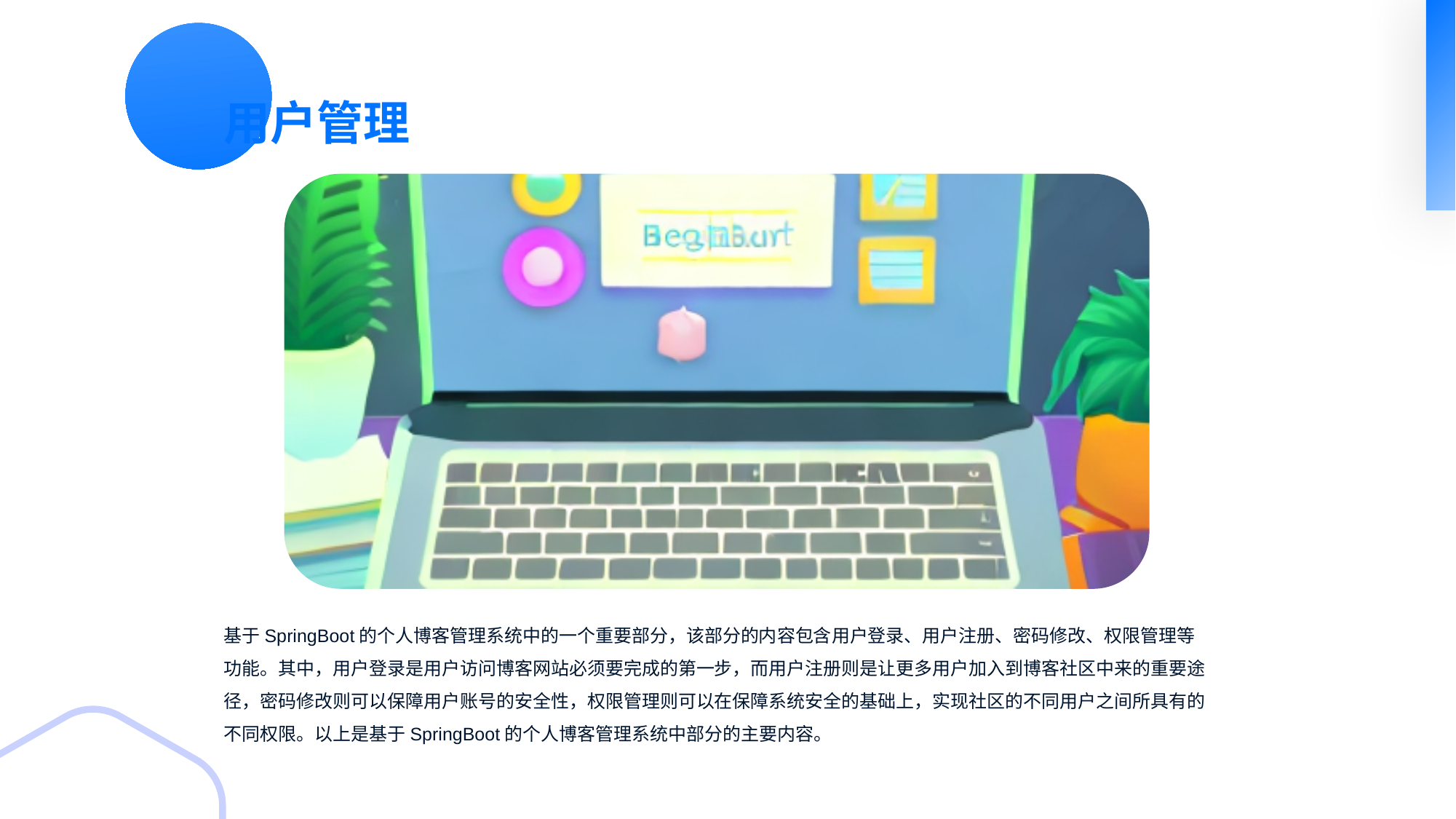

用户管理

基于SpringBoot的个人博客管理系统中的一个重要部分，该部分的内容包含用户登录、用户注册、密码修改、权限管理等功能。其中，用户登录是用户访问博客网站必须要完成的第一步，而用户注册则是让更多用户加入到博客社区中来的重要途径，密码修改则可以保障用户账号的安全性，权限管理则可以在保障系统安全的基础上，实现社区的不同用户之间所具有的不同权限。以上是基于SpringBoot的个人博客管理系统中部分的主要内容。